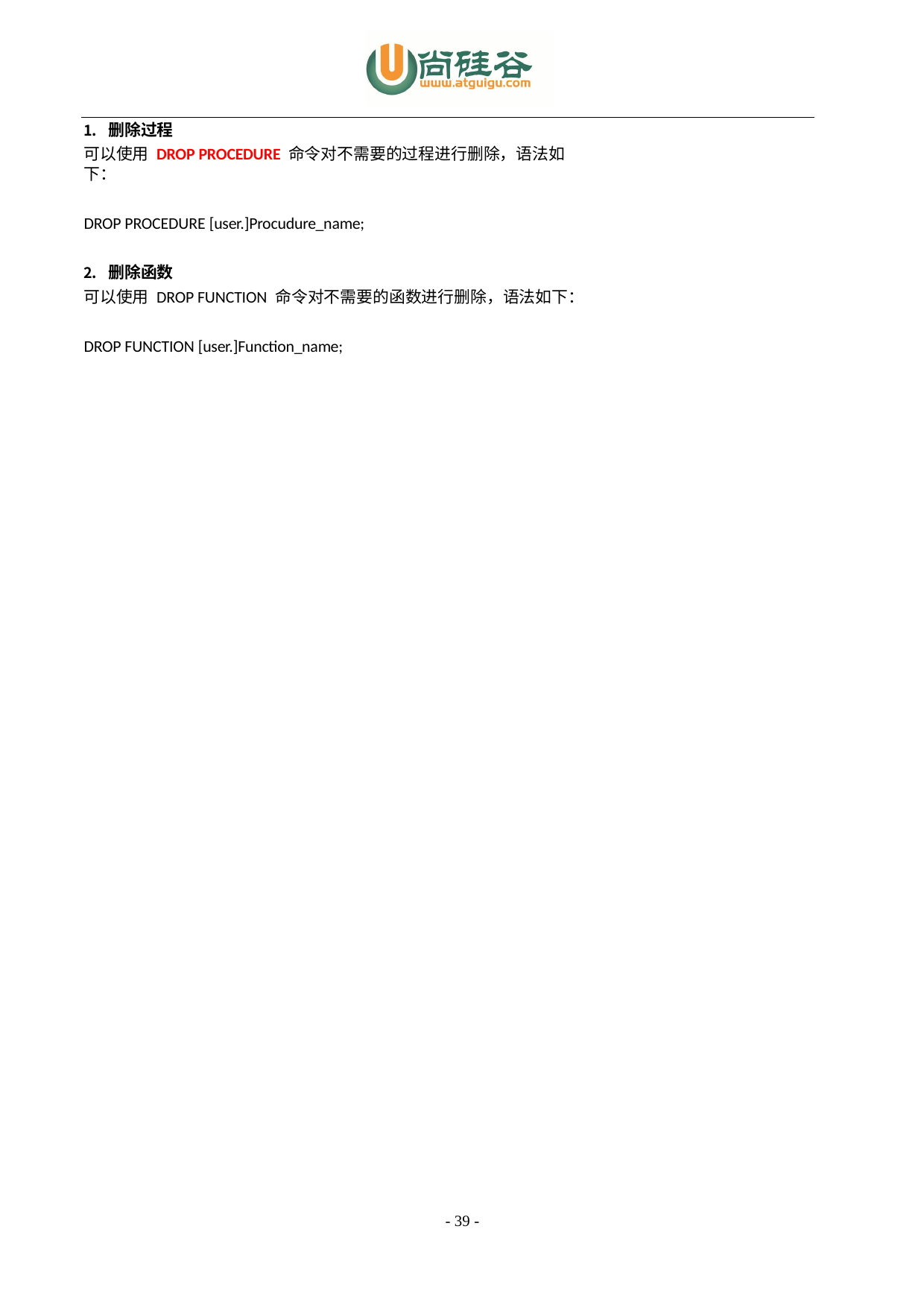

删除过程
可以使用 DROP PROCEDURE 命令对不需要的过程进行删除，语法如下：

DROP PROCEDURE [user.]Procudure_name;

删除函数
可以使用 DROP FUNCTION 命令对不需要的函数进行删除，语法如下：

DROP FUNCTION [user.]Function_name;
- 39 -